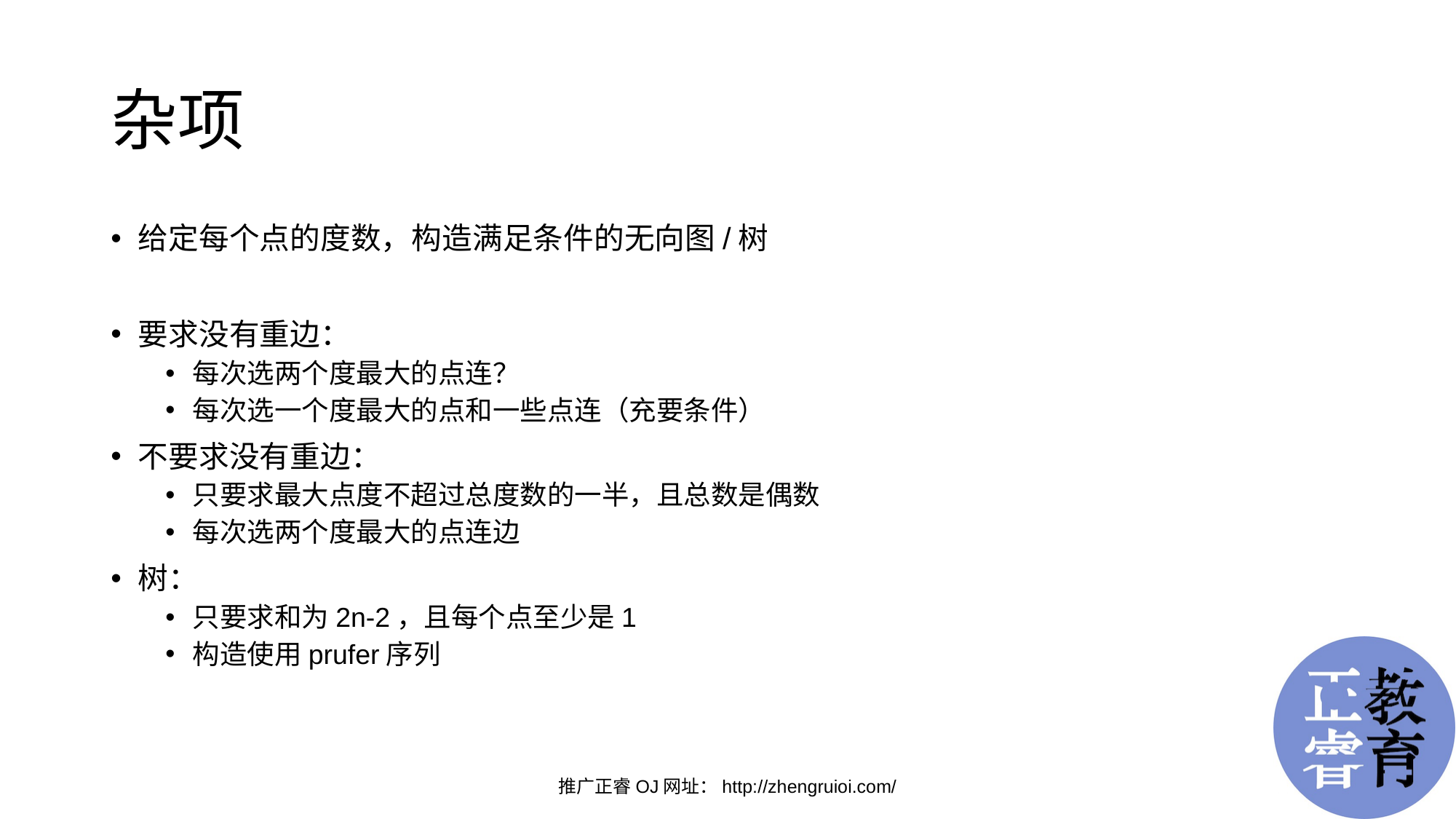

# 杂项
给定每个点的度数，构造满足条件的无向图/树

要求没有重边：
每次选两个度最大的点连？
每次选一个度最大的点和一些点连（充要条件）
不要求没有重边：
只要求最大点度不超过总度数的一半，且总数是偶数
每次选两个度最大的点连边
树：
只要求和为2n-2，且每个点至少是1
构造使用prufer序列